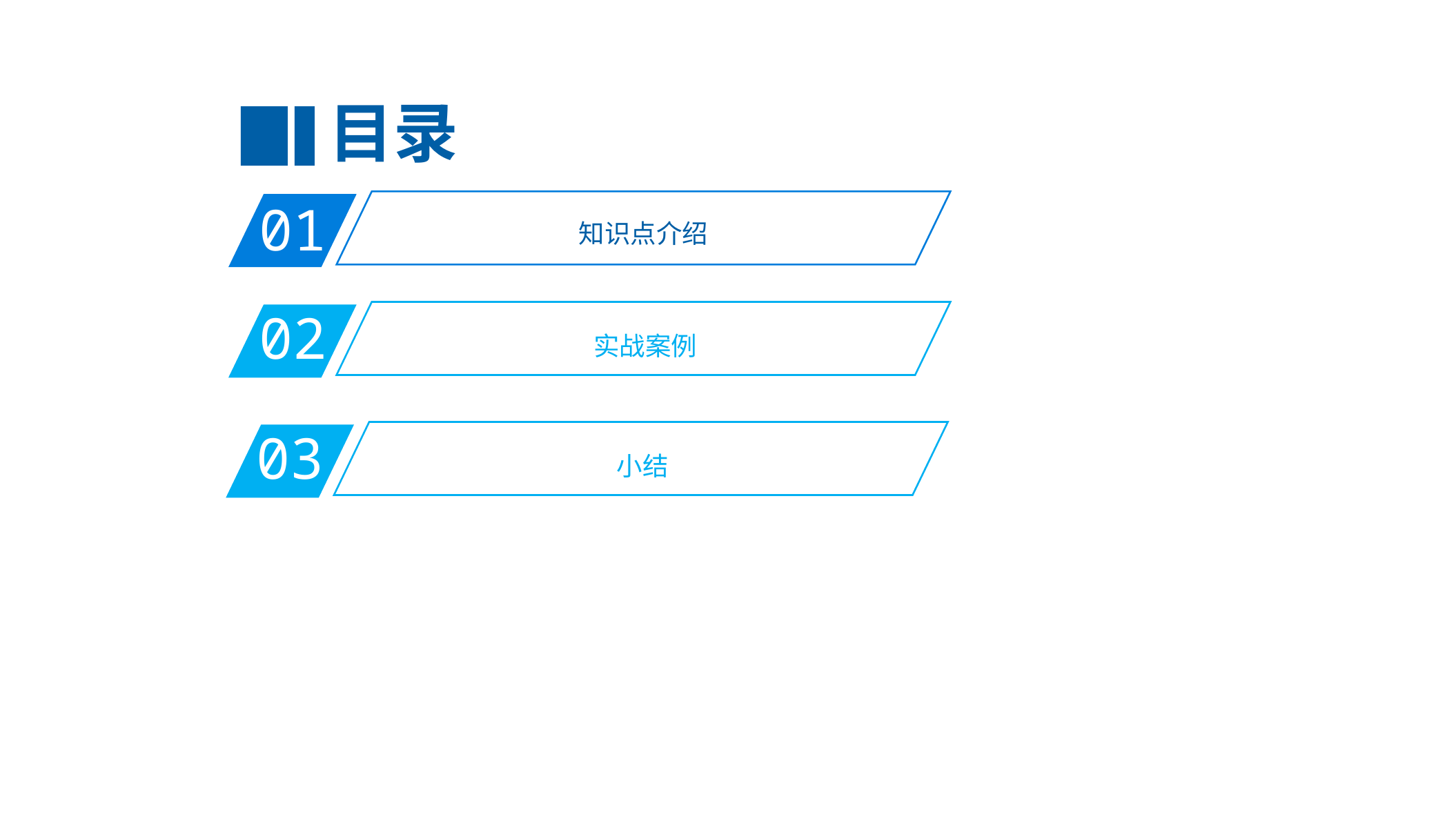

目录

01

知识点介绍
02

实战案例
03

小结